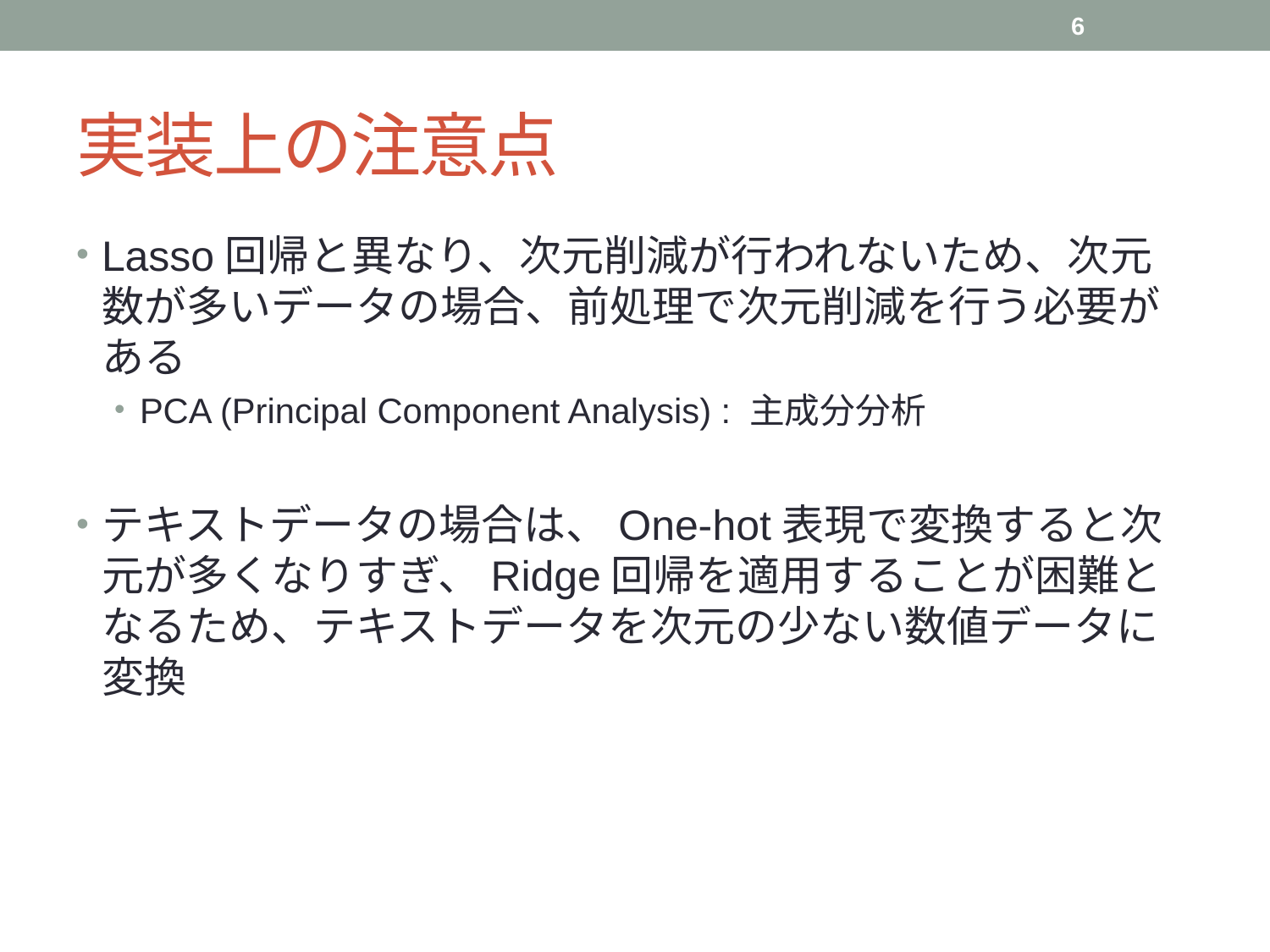

6
# 実装上の注意点
Lasso回帰と異なり、次元削減が行われないため、次元数が多いデータの場合、前処理で次元削減を行う必要がある
PCA (Principal Component Analysis) : 主成分分析

テキストデータの場合は、One-hot表現で変換すると次元が多くなりすぎ、Ridge回帰を適用することが困難となるため、テキストデータを次元の少ない数値データに変換